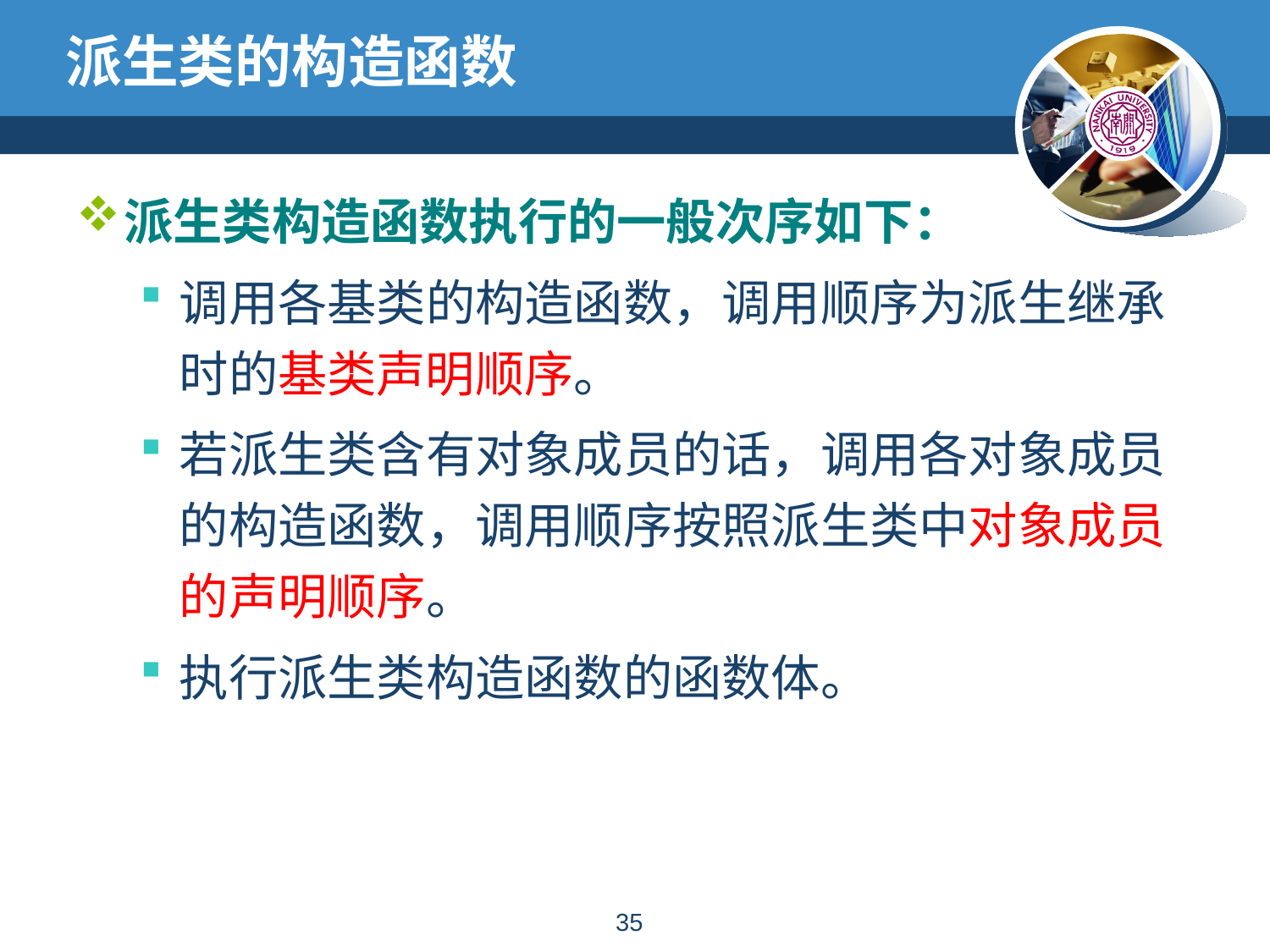

# 派生类的构造函数
派生类构造函数执行的一般次序如下：
调用各基类的构造函数，调用顺序为派生继承时的基类声明顺序。
若派生类含有对象成员的话，调用各对象成员的构造函数，调用顺序按照派生类中对象成员的声明顺序。
执行派生类构造函数的函数体。

35